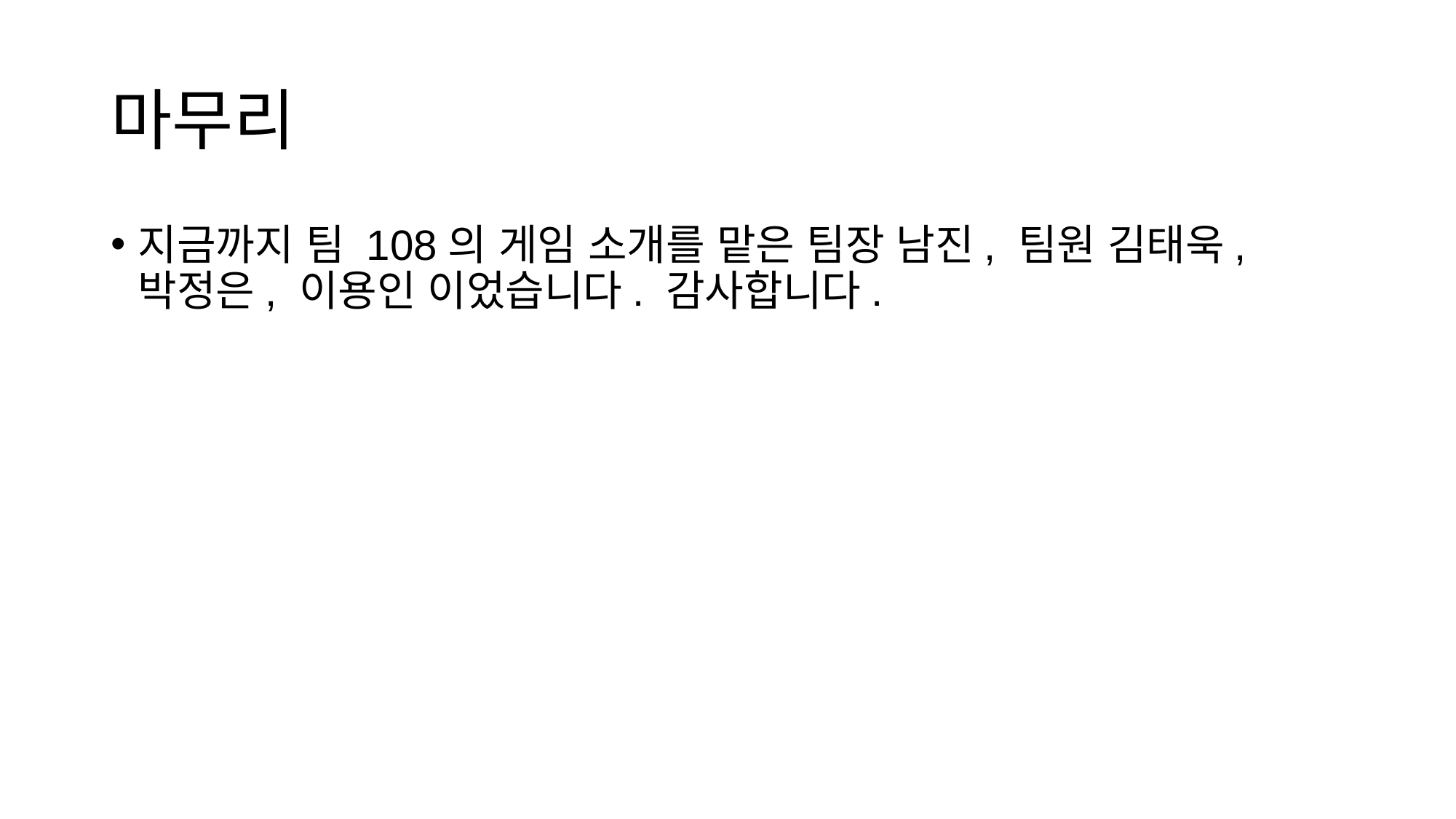

# 마무리
지금까지 팀 108의 게임 소개를 맡은 팀장 남진, 팀원 김태욱, 박정은, 이용인 이었습니다. 감사합니다.